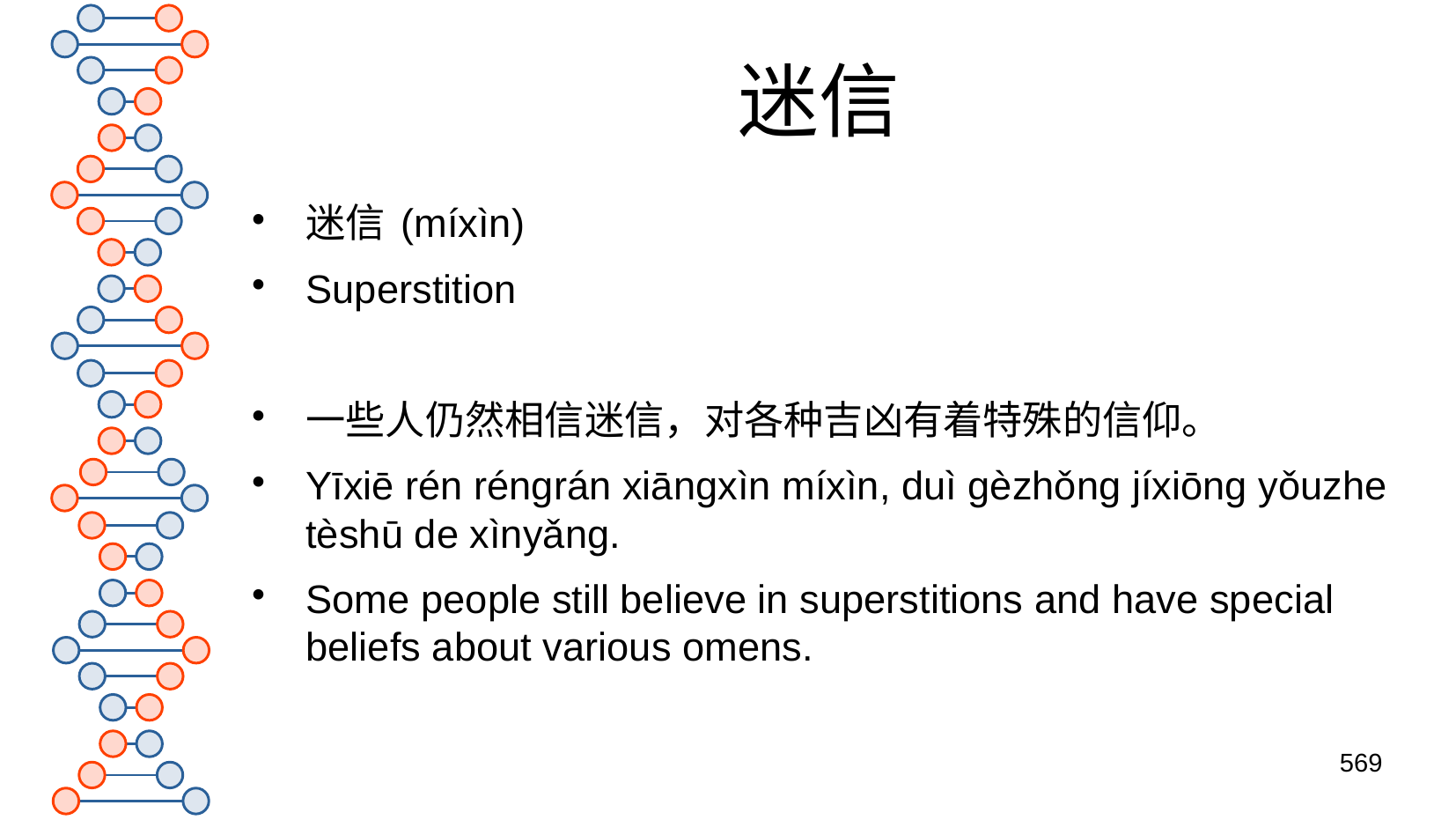

# 迷信
迷信 (míxìn)
Superstition

一些人仍然相信迷信，对各种吉凶有着特殊的信仰。
Yīxiē rén réngrán xiāngxìn míxìn, duì gèzhǒng jíxiōng yǒuzhe tèshū de xìnyǎng.
Some people still believe in superstitions and have special beliefs about various omens.
569